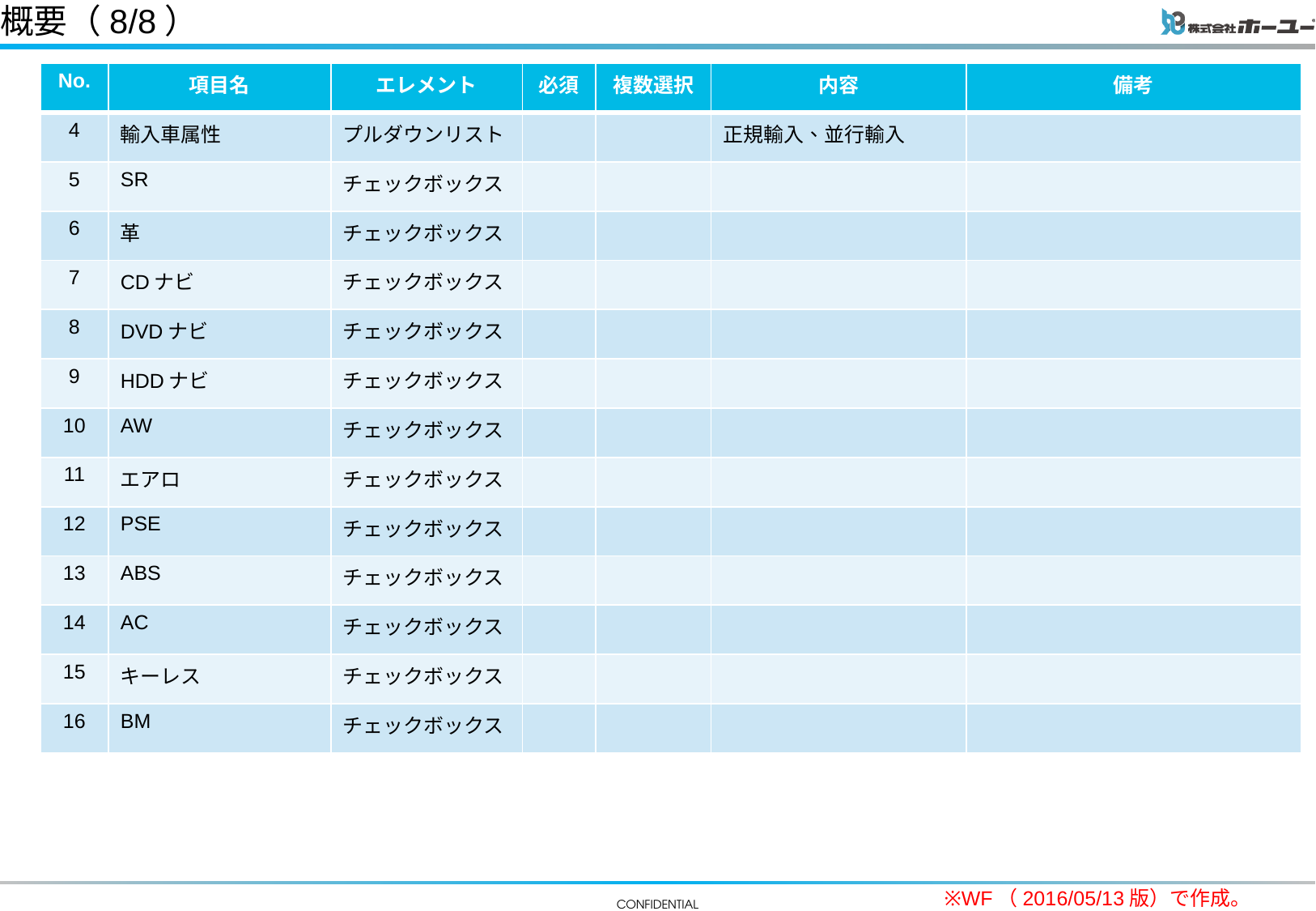

# 概要（8/8）
| No. | 項目名 | エレメント | 必須 | 複数選択 | 内容 | 備考 |
| --- | --- | --- | --- | --- | --- | --- |
| 4 | 輸入車属性 | プルダウンリスト |  |  | 正規輸入、並行輸入 |  |
| 5 | SR | チェックボックス |  |  |  |  |
| 6 | 革 | チェックボックス |  |  |  |  |
| 7 | CDナビ | チェックボックス |  |  |  |  |
| 8 | DVDナビ | チェックボックス |  |  |  |  |
| 9 | HDDナビ | チェックボックス |  |  |  |  |
| 10 | AW | チェックボックス |  |  |  |  |
| 11 | エアロ | チェックボックス |  |  |  |  |
| 12 | PSE | チェックボックス |  |  |  |  |
| 13 | ABS | チェックボックス |  |  |  |  |
| 14 | AC | チェックボックス |  |  |  |  |
| 15 | キーレス | チェックボックス |  |  |  |  |
| 16 | BM | チェックボックス |  |  |  |  |
※WF（2016/05/13版）で作成。